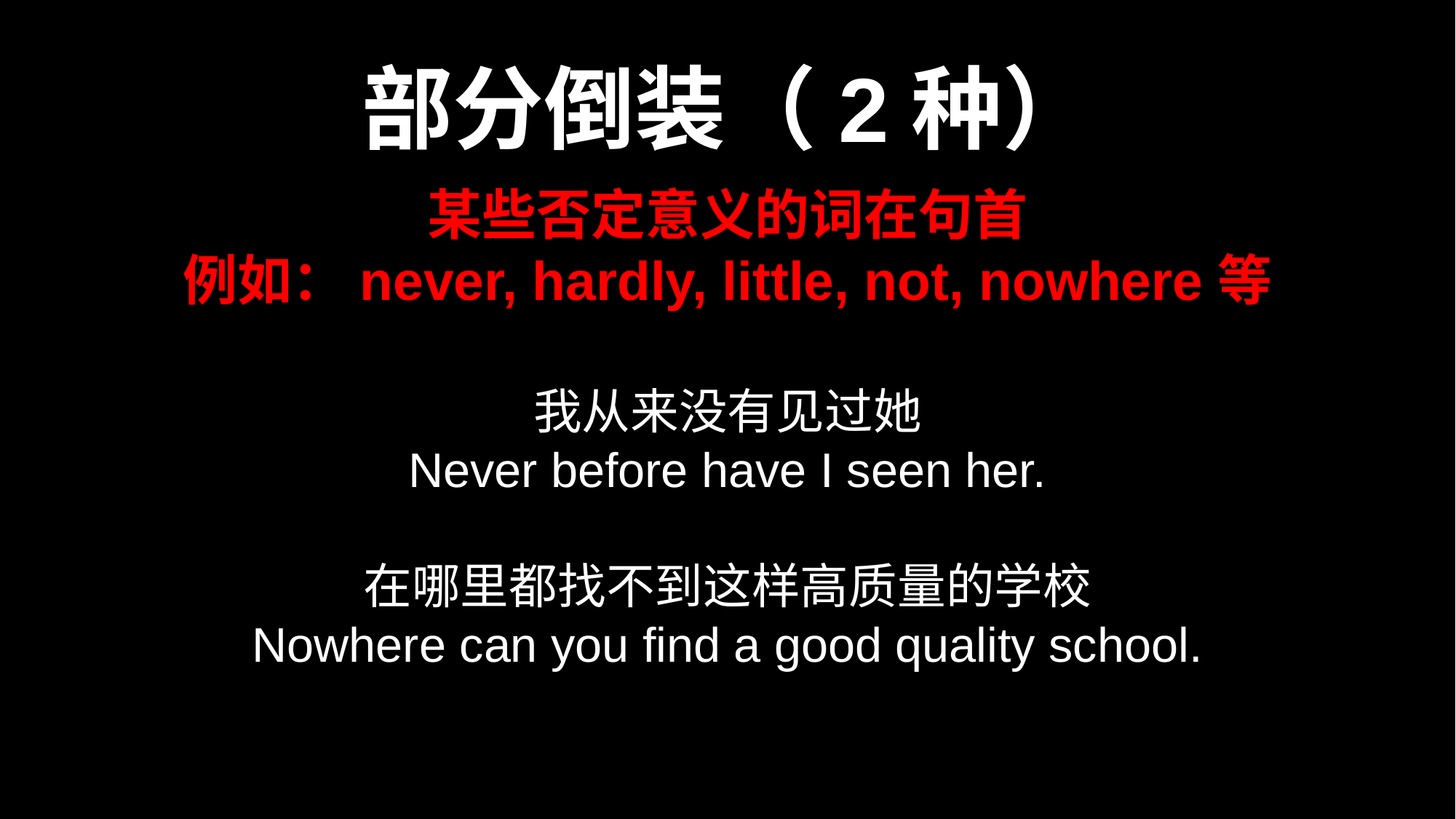

部分倒装（2种）
某些否定意义的词在句首
例如：never, hardly, little, not, nowhere等
我从来没有见过她
Never before have I seen her.

在哪里都找不到这样高质量的学校
Nowhere can you find a good quality school.